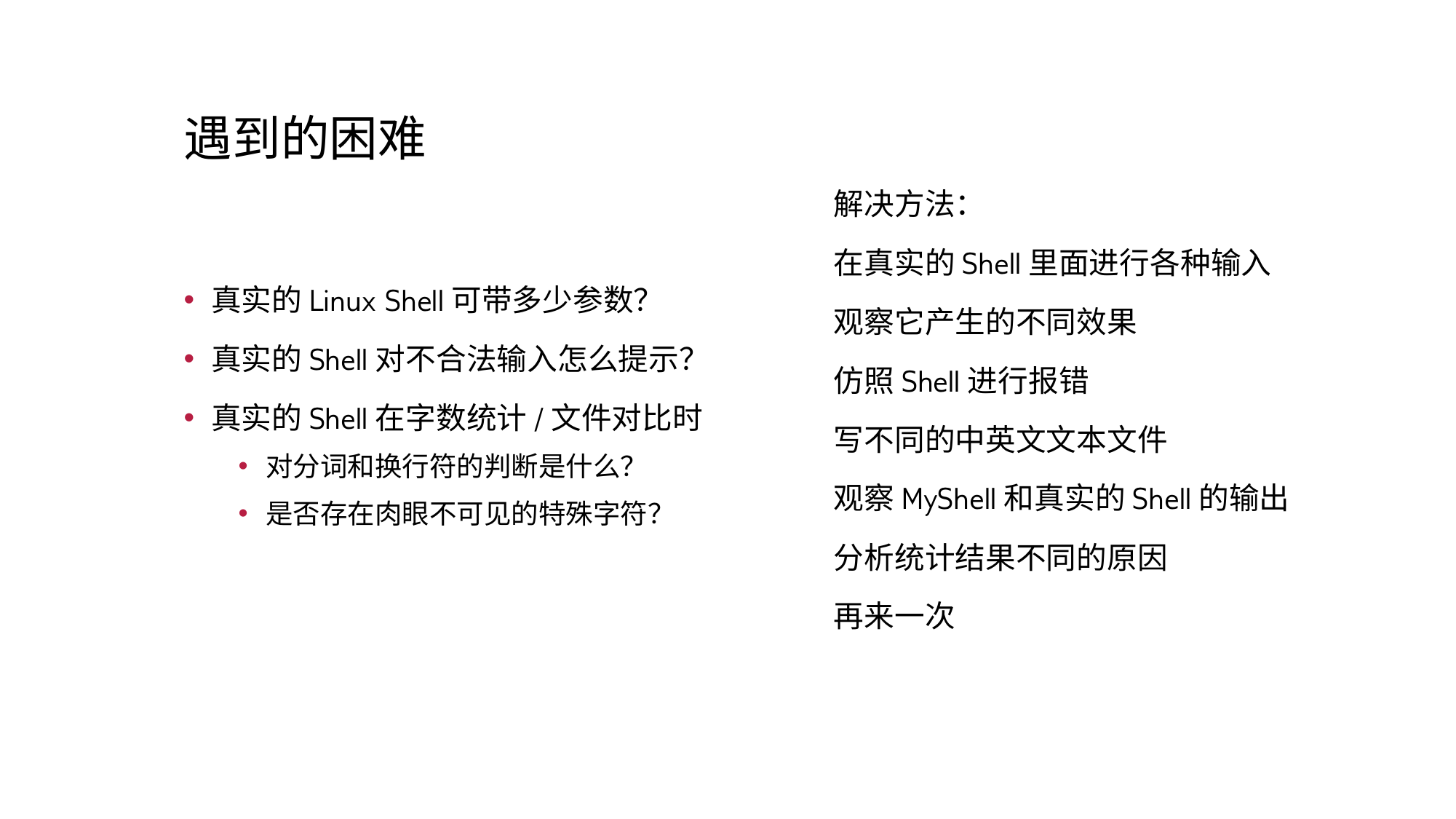

# 遇到的困难
解决方法：
在真实的Shell里面进行各种输入
观察它产生的不同效果
仿照Shell进行报错
写不同的中英文文本文件
观察MyShell和真实的Shell的输出
分析统计结果不同的原因
再来一次
真实的Linux Shell可带多少参数？
真实的Shell对不合法输入怎么提示？
真实的Shell在字数统计/文件对比时
对分词和换行符的判断是什么？
是否存在肉眼不可见的特殊字符？